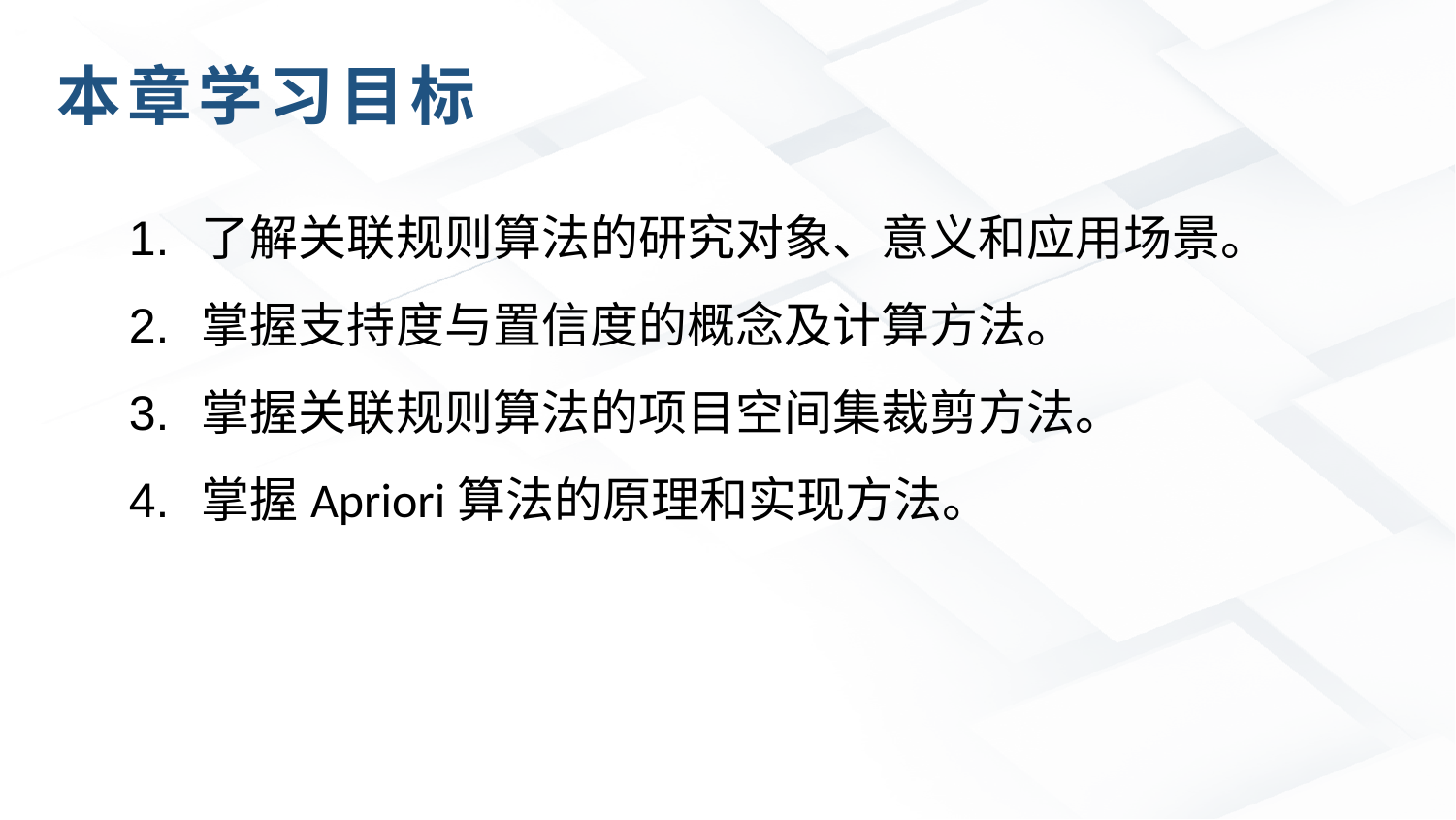

本章学习目标
了解关联规则算法的研究对象、意义和应用场景。
掌握支持度与置信度的概念及计算方法。
掌握关联规则算法的项目空间集裁剪方法。
掌握Apriori算法的原理和实现方法。